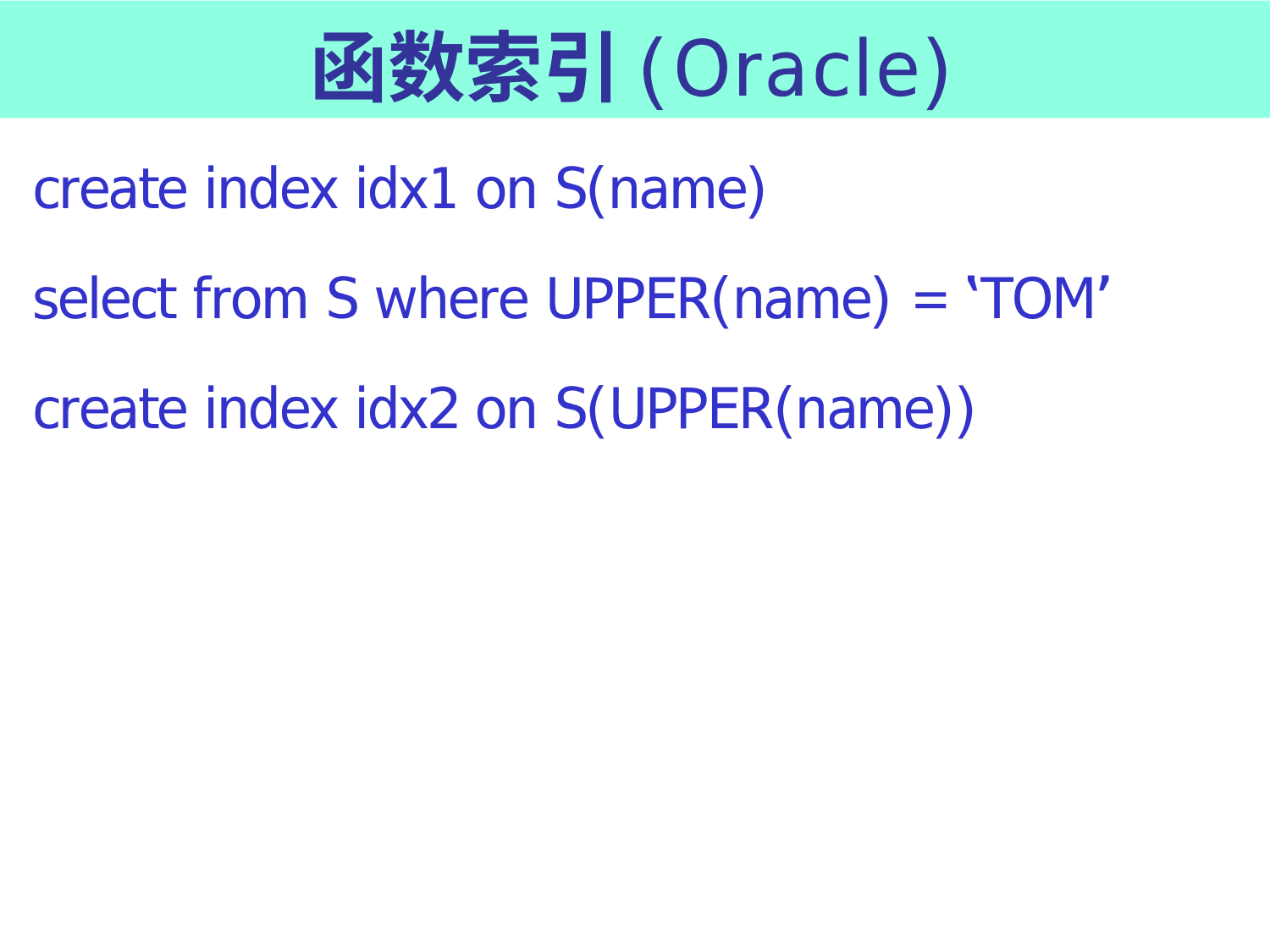

# 函数索引(Oracle)
create index idx1 on S(name)
select from S where UPPER(name) = ‘TOM’
create index idx2 on S(UPPER(name))